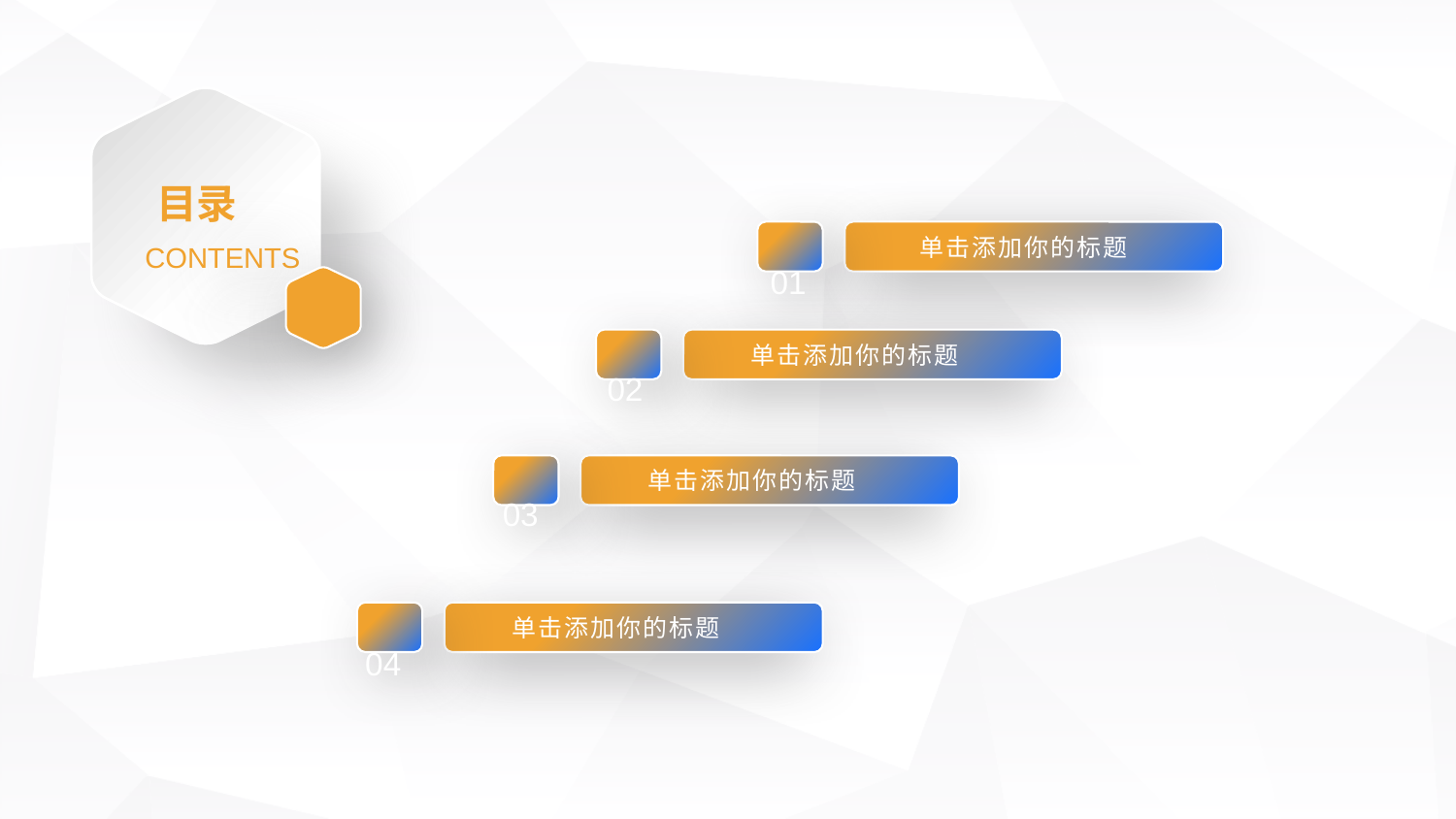

目录
CONTENTS

 01

单击添加你的标题

 02

单击添加你的标题
 03

单击添加你的标题

 04

单击添加你的标题